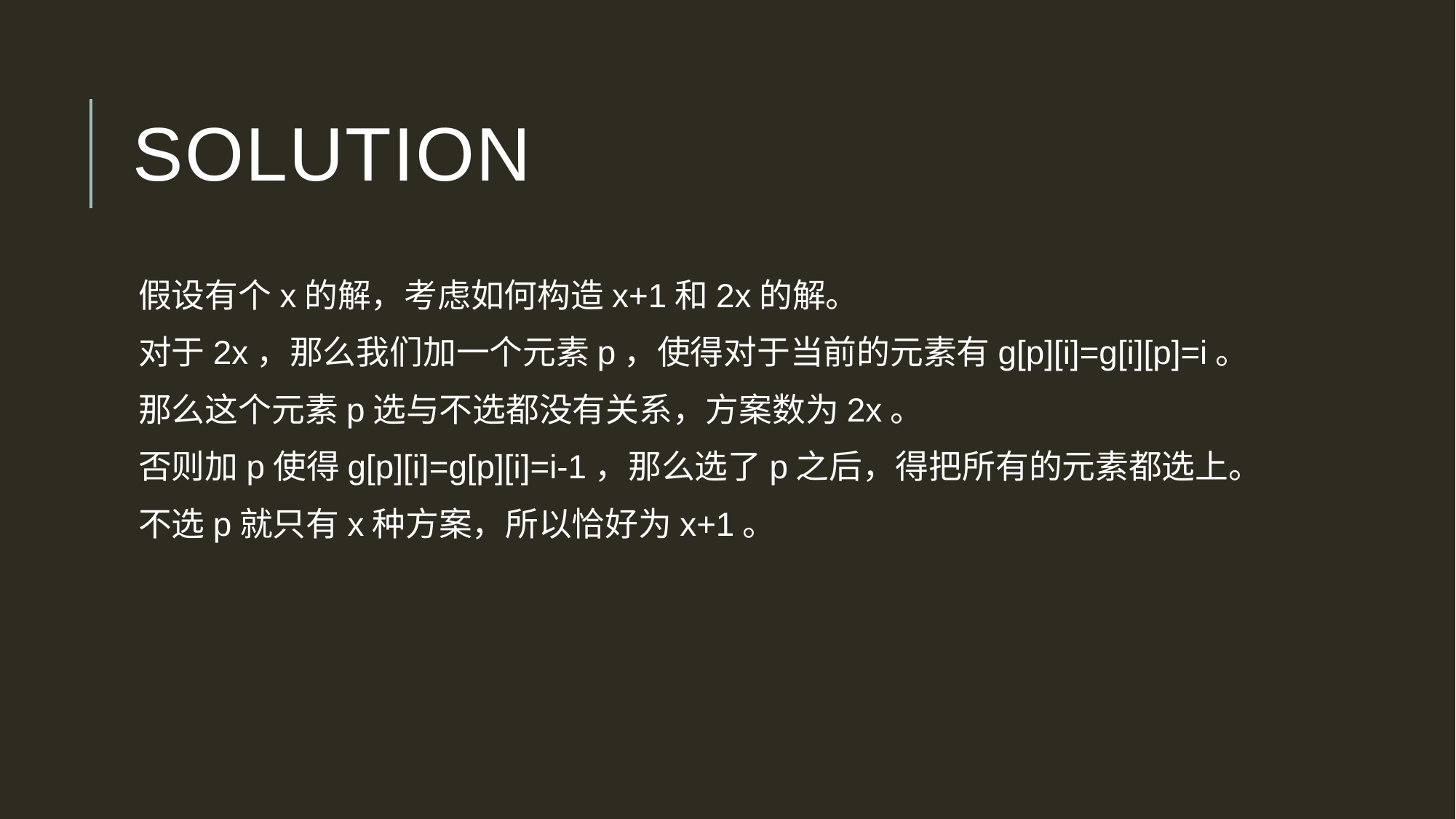

# Solution
假设有个x的解，考虑如何构造x+1和2x的解。
对于2x，那么我们加一个元素p，使得对于当前的元素有g[p][i]=g[i][p]=i。
那么这个元素p选与不选都没有关系，方案数为2x。
否则加p使得g[p][i]=g[p][i]=i-1，那么选了p之后，得把所有的元素都选上。
不选p就只有x种方案，所以恰好为x+1。